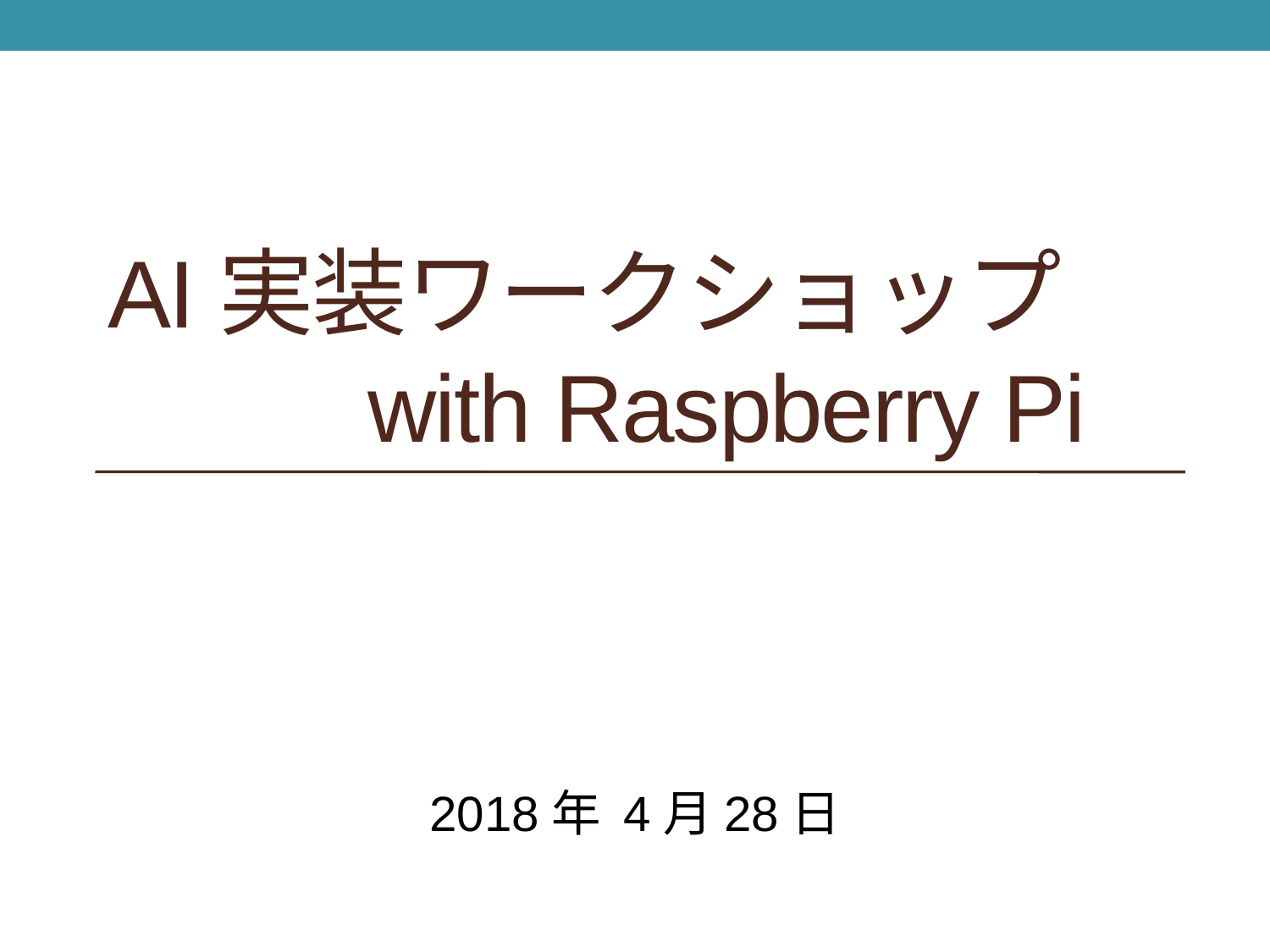

# AI実装ワークショップ with Raspberry Pi
2018年 4月28日